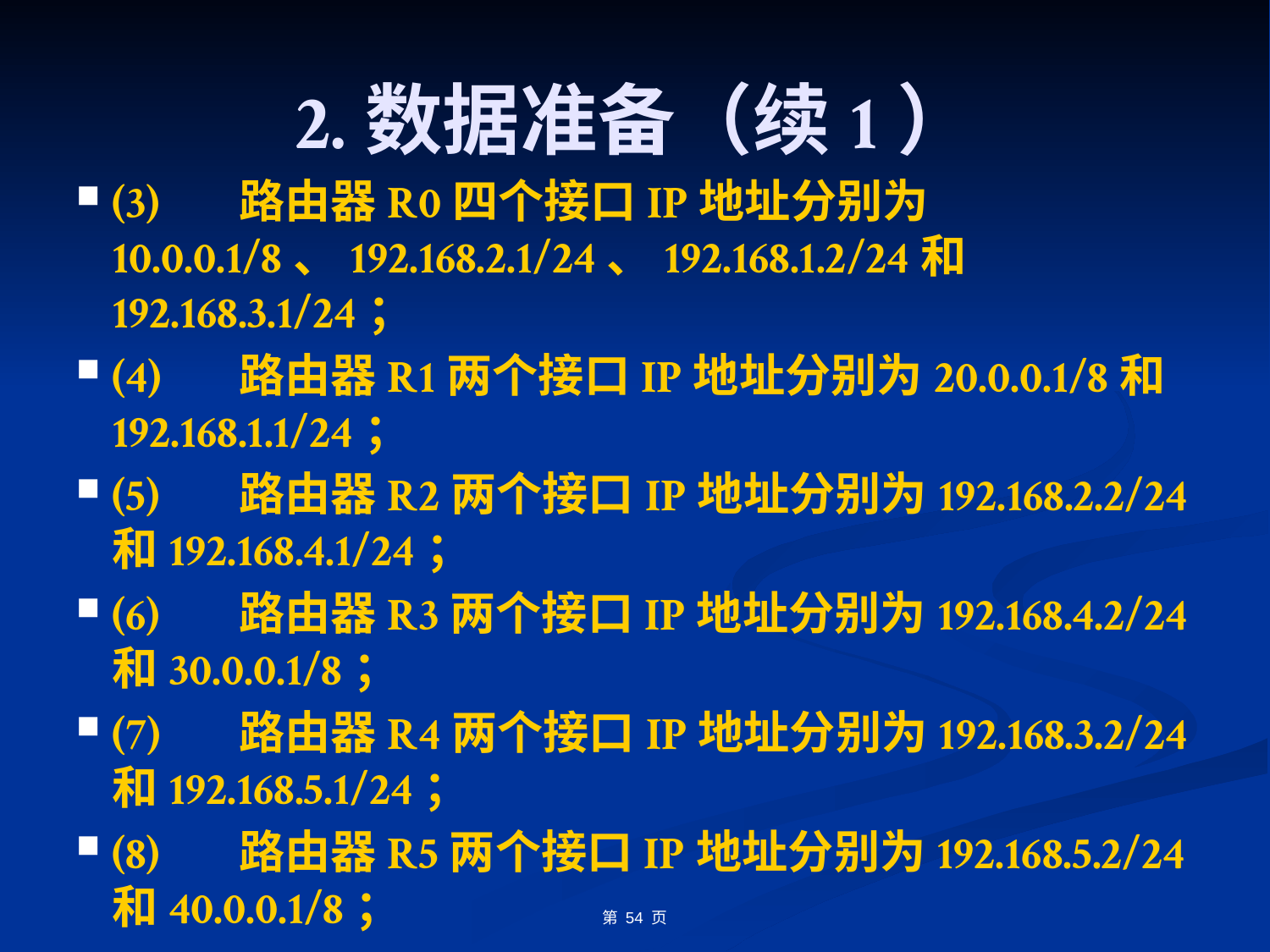

# 2.数据准备（续1）
(3)	路由器R0四个接口IP地址分别为10.0.0.1/8、192.168.2.1/24、192.168.1.2/24和192.168.3.1/24；
(4)	路由器R1两个接口IP地址分别为20.0.0.1/8和192.168.1.1/24；
(5)	路由器R2两个接口IP地址分别为192.168.2.2/24和192.168.4.1/24；
(6)	路由器R3两个接口IP地址分别为192.168.4.2/24和30.0.0.1/8；
(7)	路由器R4两个接口IP地址分别为192.168.3.2/24和192.168.5.1/24；
(8)	路由器R5两个接口IP地址分别为192.168.5.2/24和40.0.0.1/8；

第 54 页